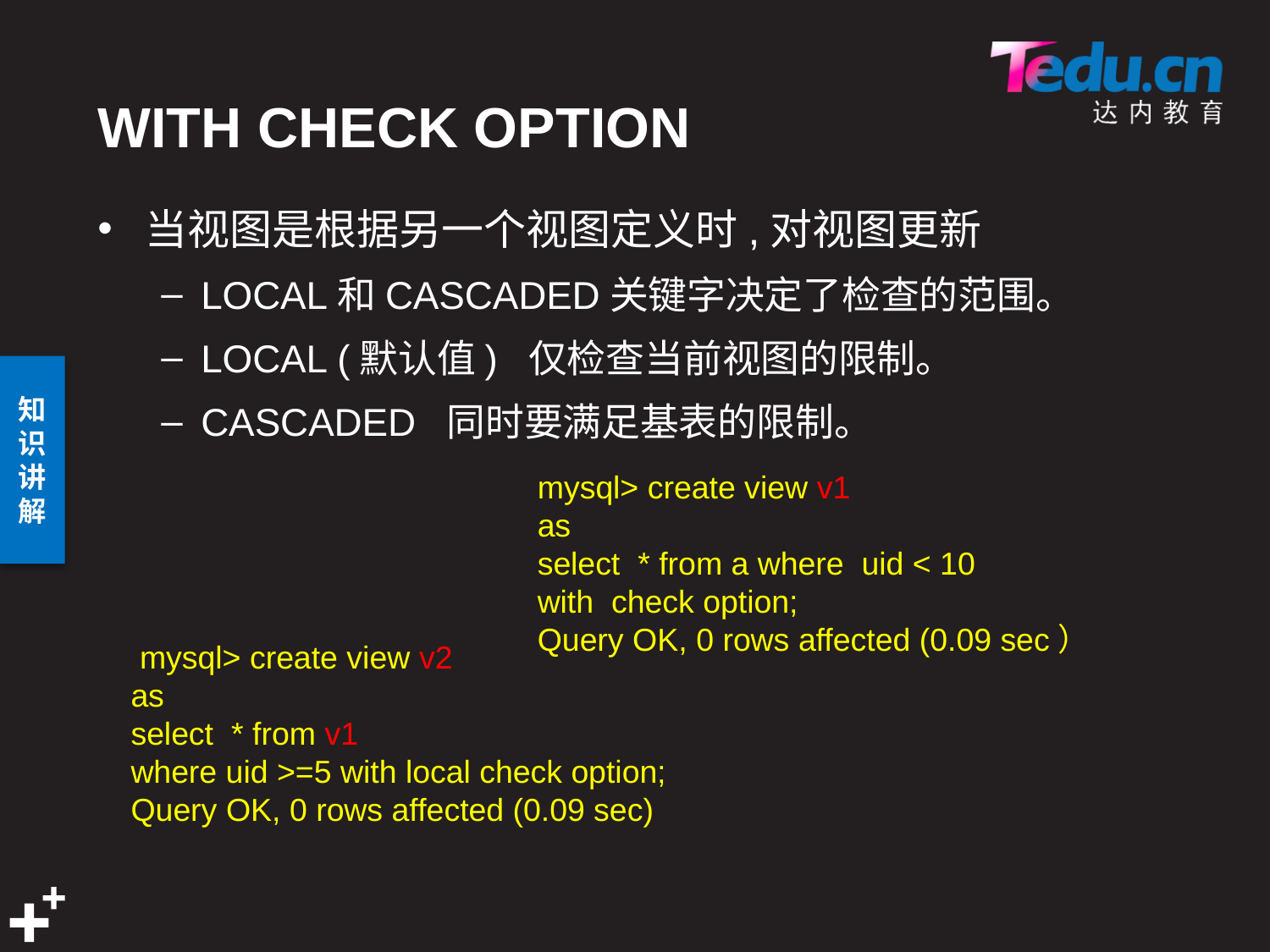

# WITH CHECK OPTION
当视图是根据另一个视图定义时,对视图更新
LOCAL和CASCADED关键字决定了检查的范围。
LOCAL (默认值)  仅检查当前视图的限制。
CASCADED  同时要满足基表的限制。
mysql> create view v1
as
select  * from a where  uid < 10
with  check option;
Query OK, 0 rows affected (0.09 sec）
 mysql> create view v2
as
select  * from v1
where uid >=5 with local check option;
Query OK, 0 rows affected (0.09 sec)